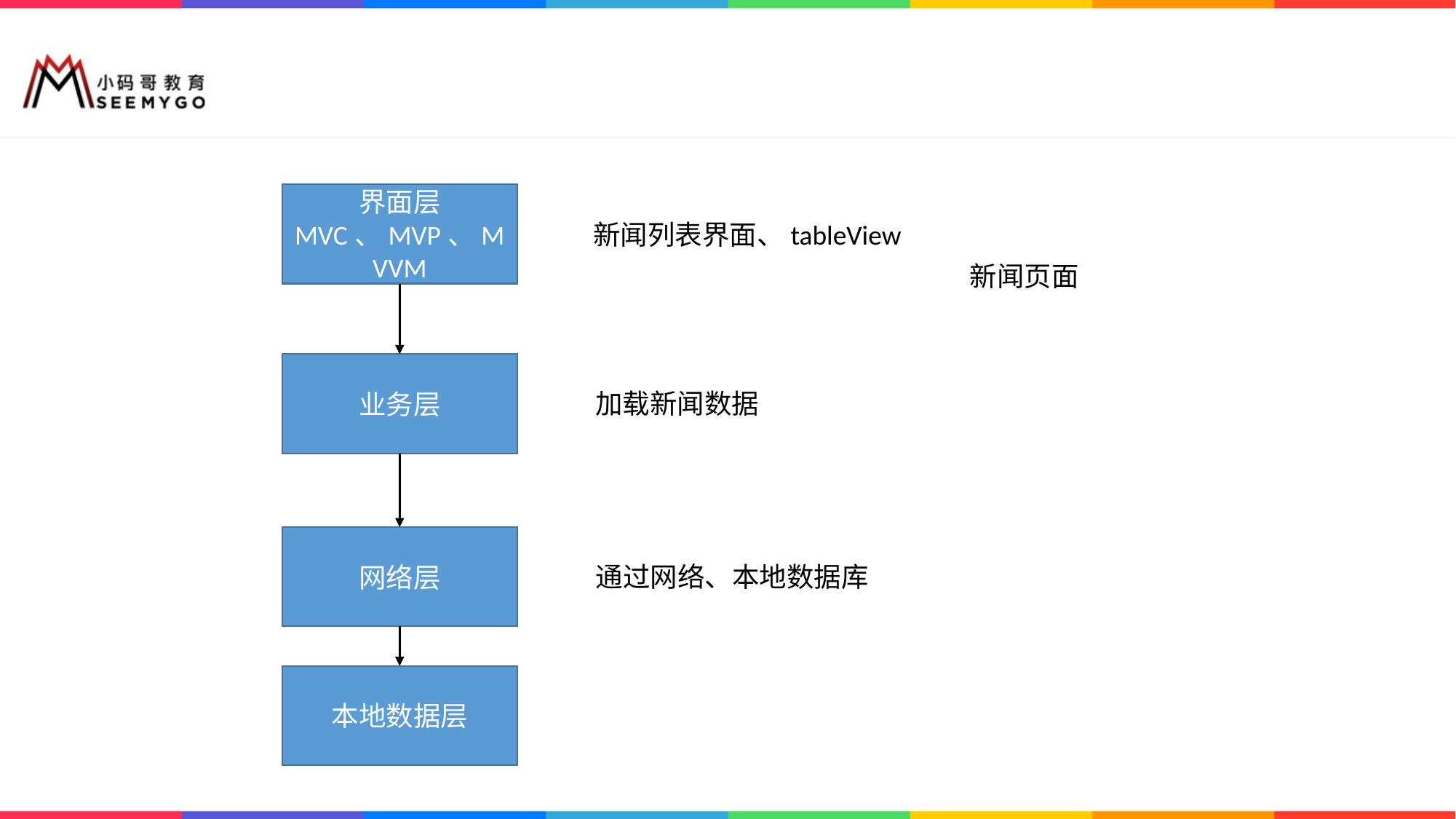

界面层
MVC、MVP、MVVM
新闻列表界面、tableView
新闻页面
业务层
加载新闻数据
网络层
通过网络、本地数据库
本地数据层